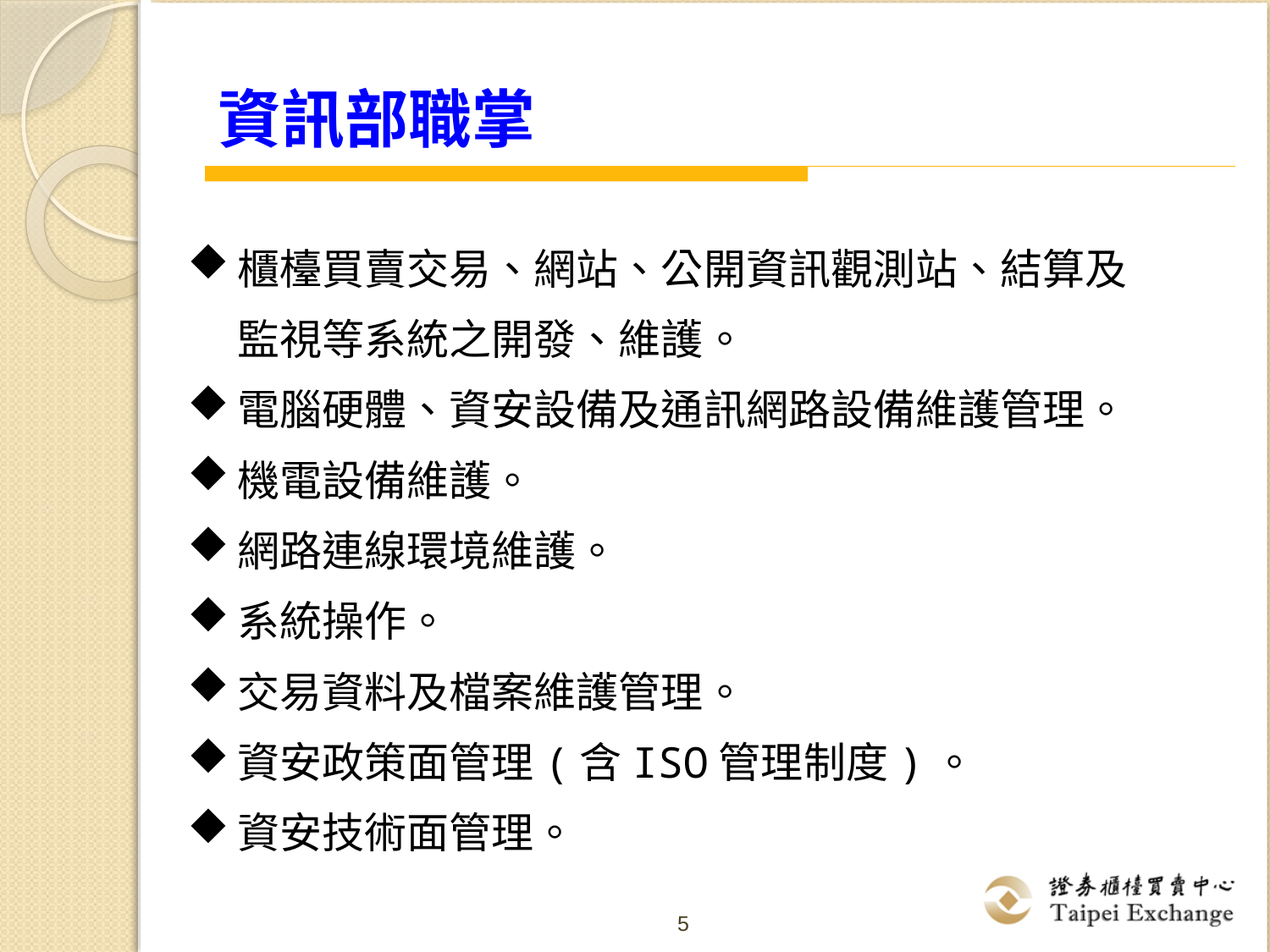

# 資訊部職掌
櫃檯買賣交易、網站、公開資訊觀測站、結算及監視等系統之開發、維護。
電腦硬體、資安設備及通訊網路設備維護管理。
機電設備維護。
網路連線環境維護。
系統操作。
交易資料及檔案維護管理。
資安政策面管理(含ISO管理制度)。
資安技術面管理。
5